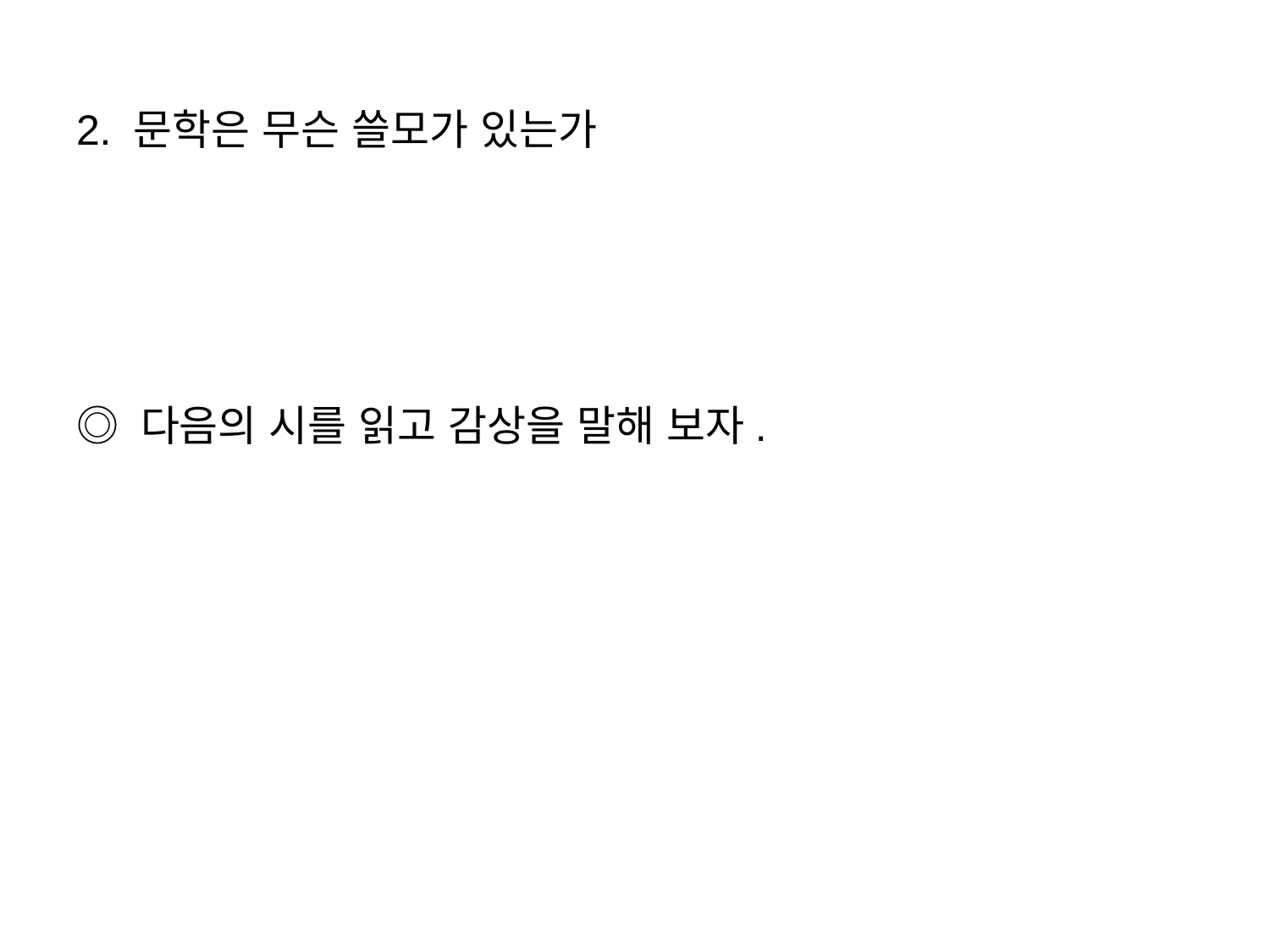

2. 문학은 무슨 쓸모가 있는가

◎ 다음의 시를 읽고 감상을 말해 보자.